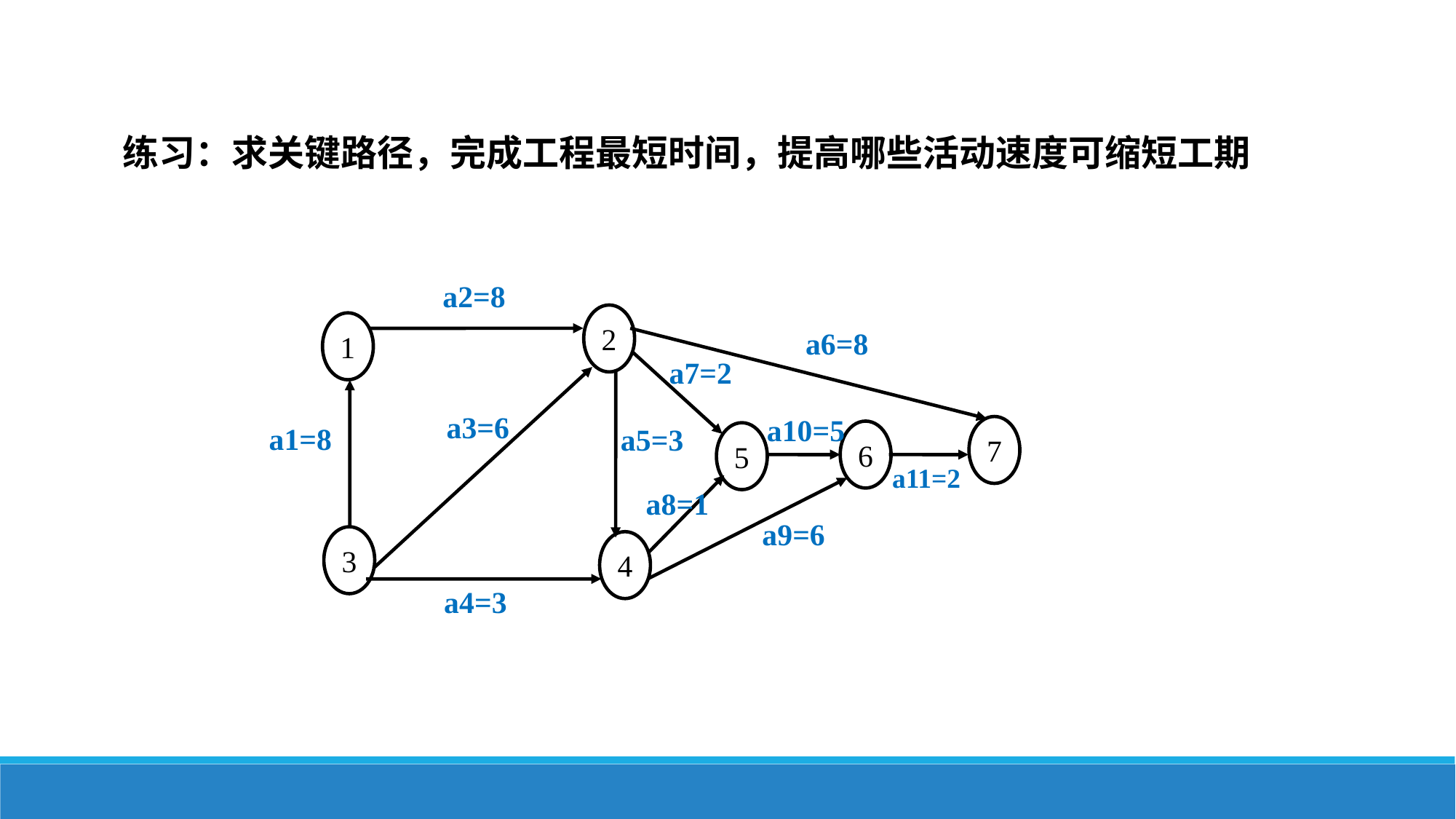

练习：求关键路径，完成工程最短时间，提高哪些活动速度可缩短工期
a2=8
a6=8
a7=2
a3=6
a10=5
a1=8
a5=3
a11=2
a8=1
a9=6
a4=3
2
1

7
6
5

3
4